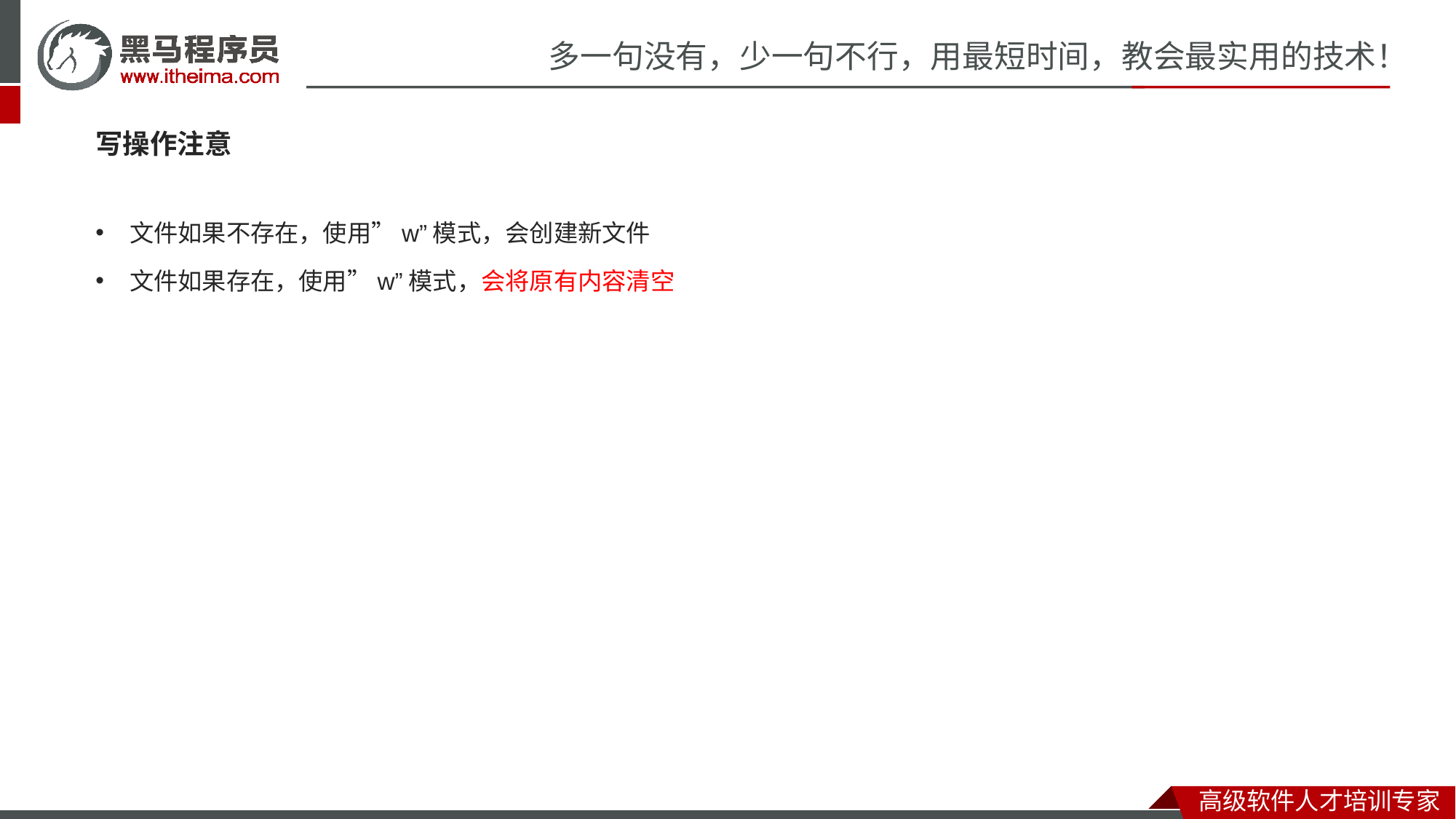

写操作注意
文件如果不存在，使用”w”模式，会创建新文件
文件如果存在，使用”w”模式，会将原有内容清空